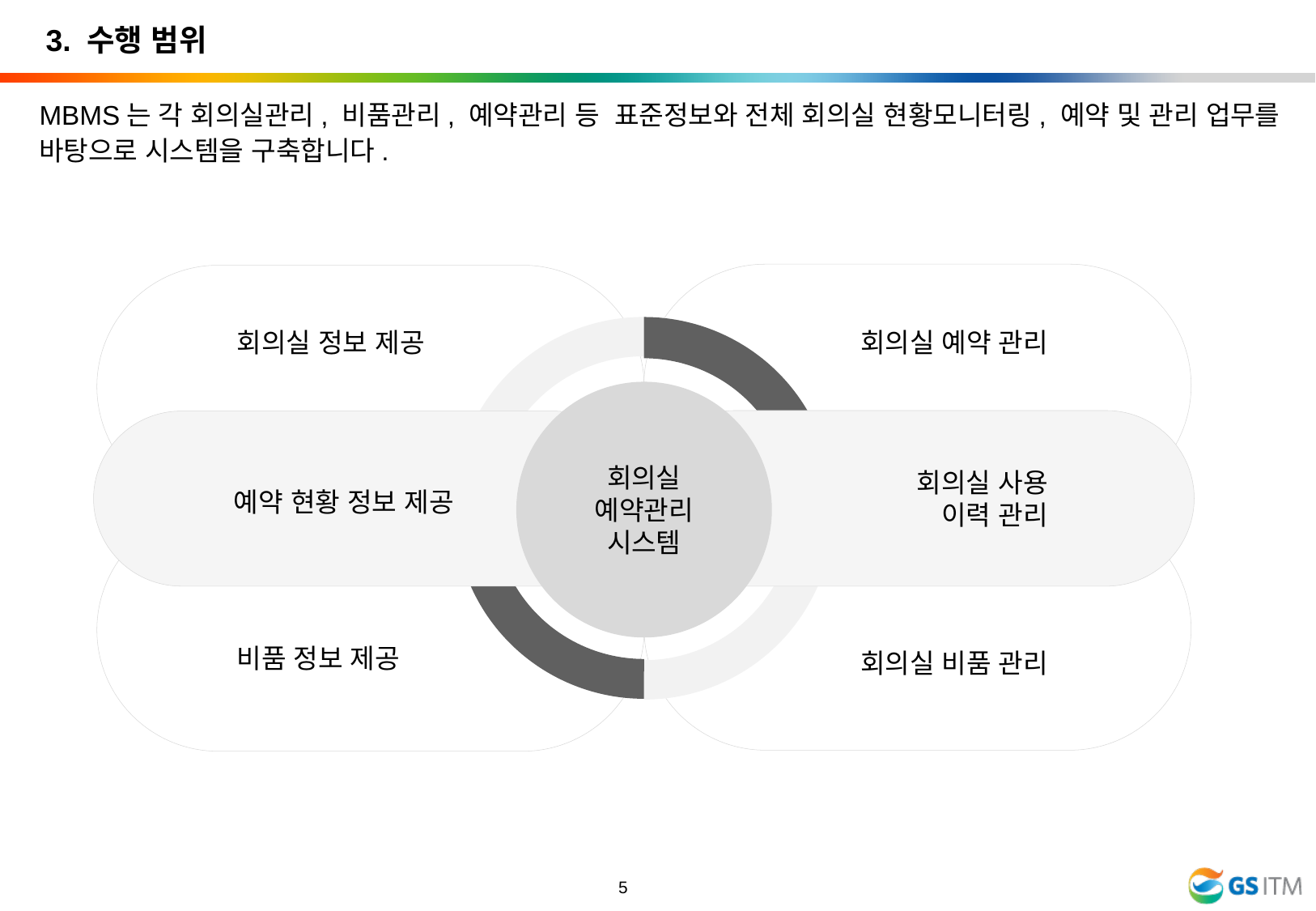

3. 수행 범위
MBMS는 각 회의실관리, 비품관리, 예약관리 등  표준정보와 전체 회의실 현황모니터링, 예약 및 관리 업무를 바탕으로 시스템을 구축합니다.

회의실 정보 제공
회의실 예약 관리

회의실
예약관리
시스템

회의실 사용
이력 관리
예약 현황 정보 제공

비품 정보 제공
회의실 비품 관리